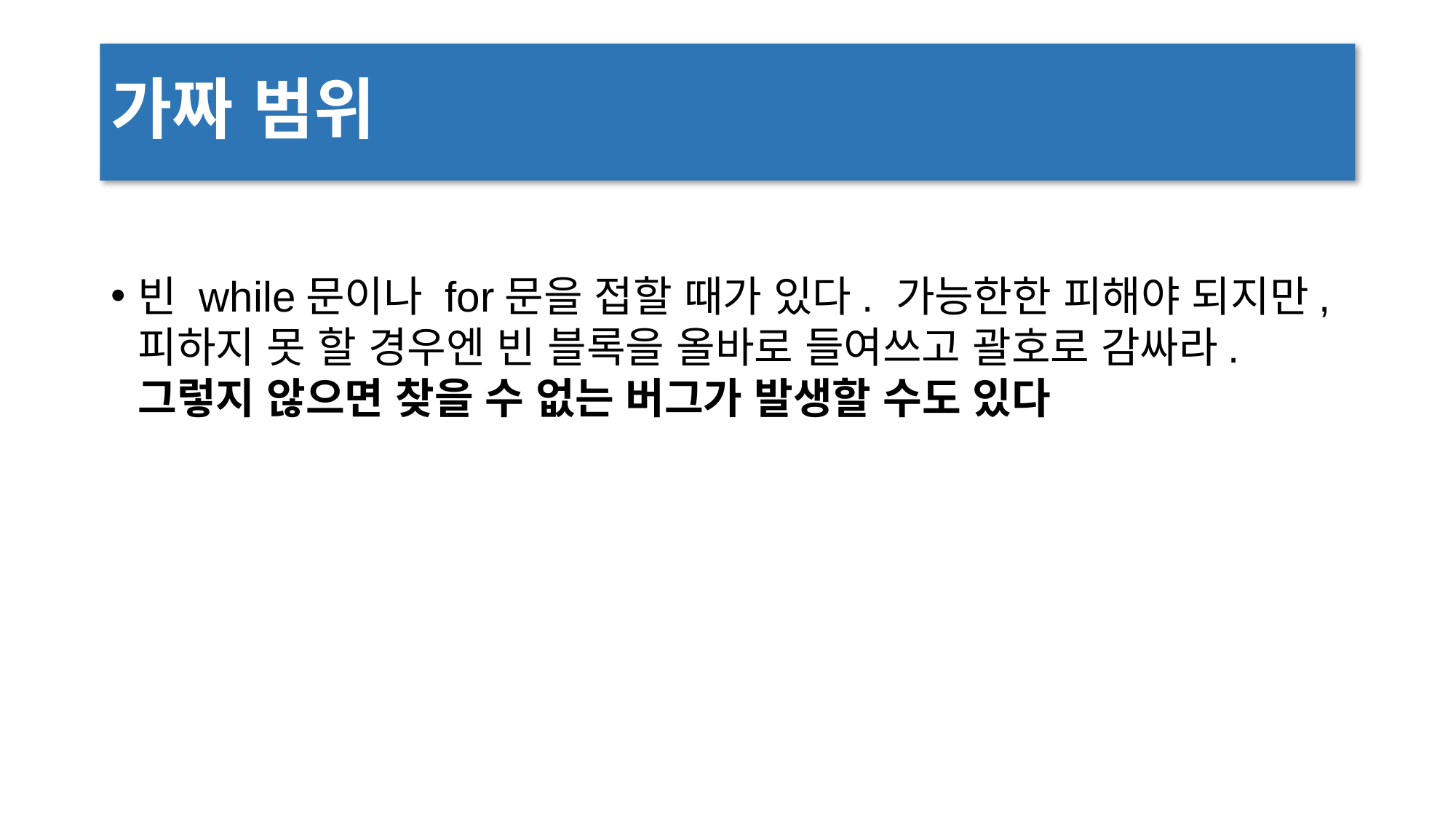

# 가짜 범위

빈 while문이나 for문을 접할 때가 있다. 가능한한 피해야 되지만, 피하지 못 할 경우엔 빈 블록을 올바로 들여쓰고 괄호로 감싸라. 그렇지 않으면 찾을 수 없는 버그가 발생할 수도 있다